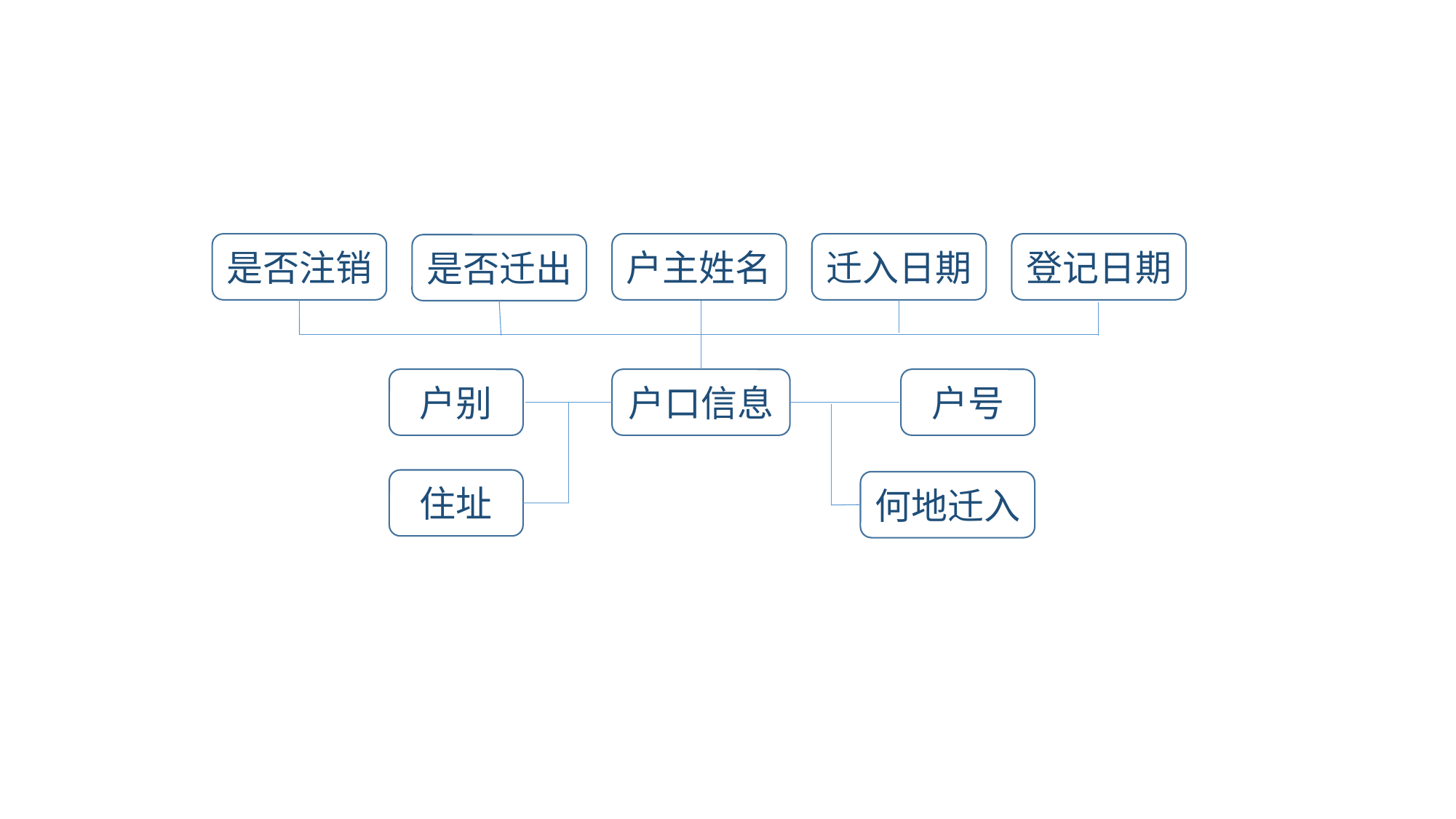

是否注销
户主姓名
迁入日期
登记日期
是否迁出
户别
户口信息
户号
住址
何地迁入